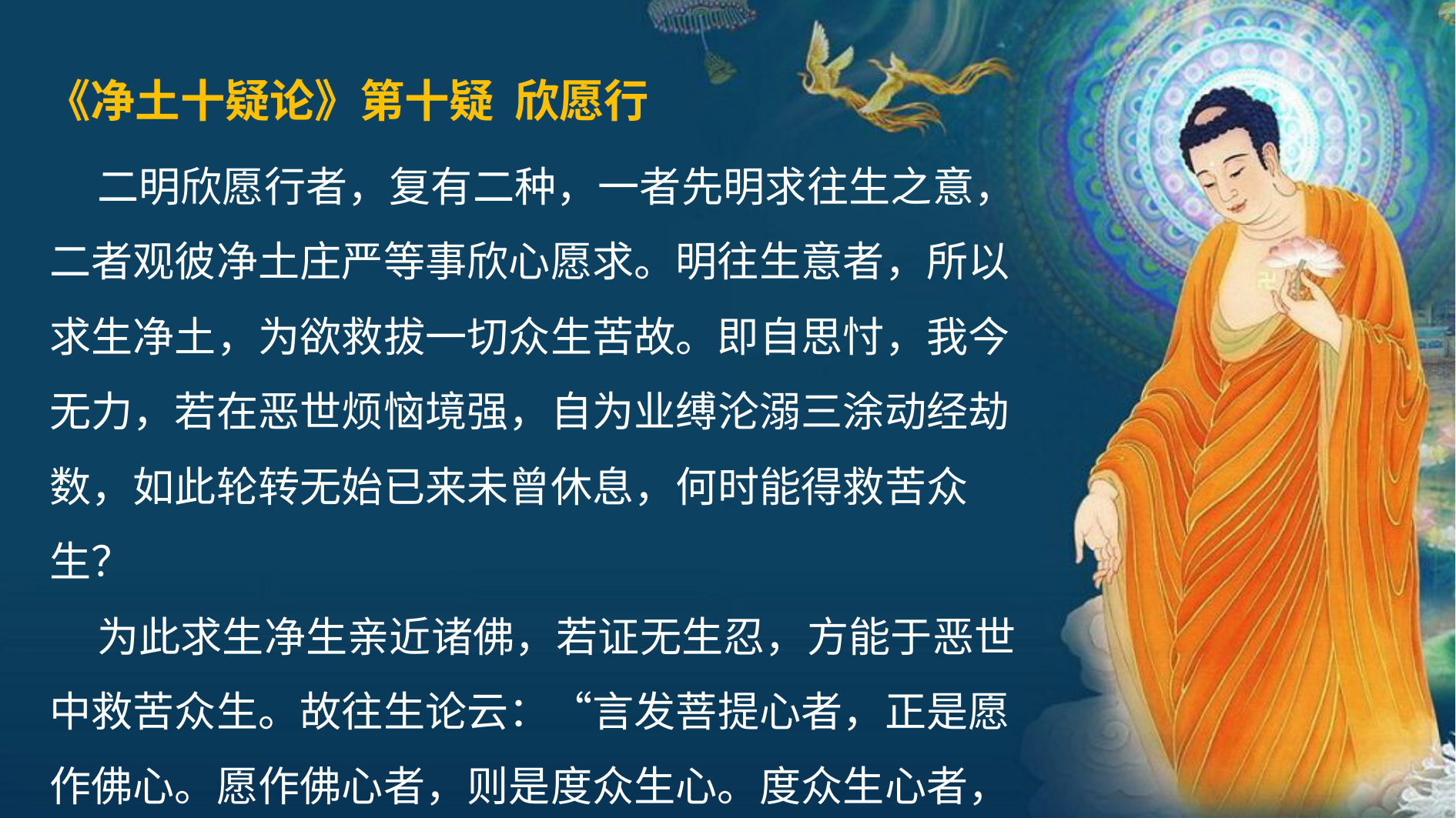

《净土十疑论》第十疑  欣愿行
    二明欣愿行者，复有二种，一者先明求往生之意，二者观彼净土庄严等事欣心愿求。明往生意者，所以求生净土，为欲救拔一切众生苦故。即自思忖，我今无力，若在恶世烦恼境强，自为业缚沦溺三涂动经劫数，如此轮转无始已来未曾休息，何时能得救苦众生？
    为此求生净生亲近诸佛，若证无生忍，方能于恶世中救苦众生。故往生论云：“言发菩提心者，正是愿作佛心。愿作佛心者，则是度众生心。度众生心者，则是摄众生生佛国心。”